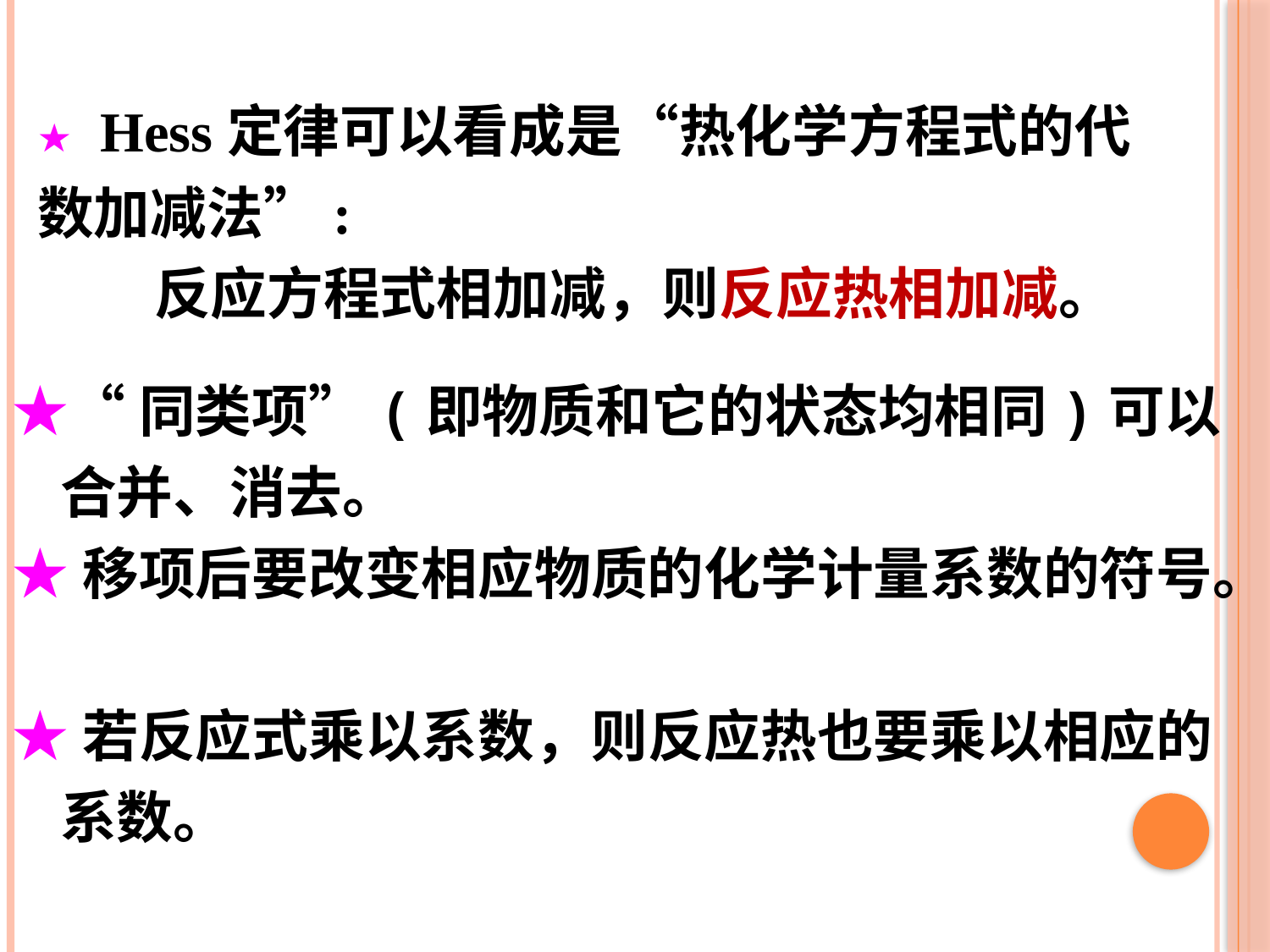

★  Hess定律可以看成是“热化学方程式的代数加减法”:
        反应方程式相加减，则反应热相加减。
★“同类项”(即物质和它的状态均相同)可以合并、消去。
★移项后要改变相应物质的化学计量系数的符号。

★若反应式乘以系数，则反应热也要乘以相应的系数。
74